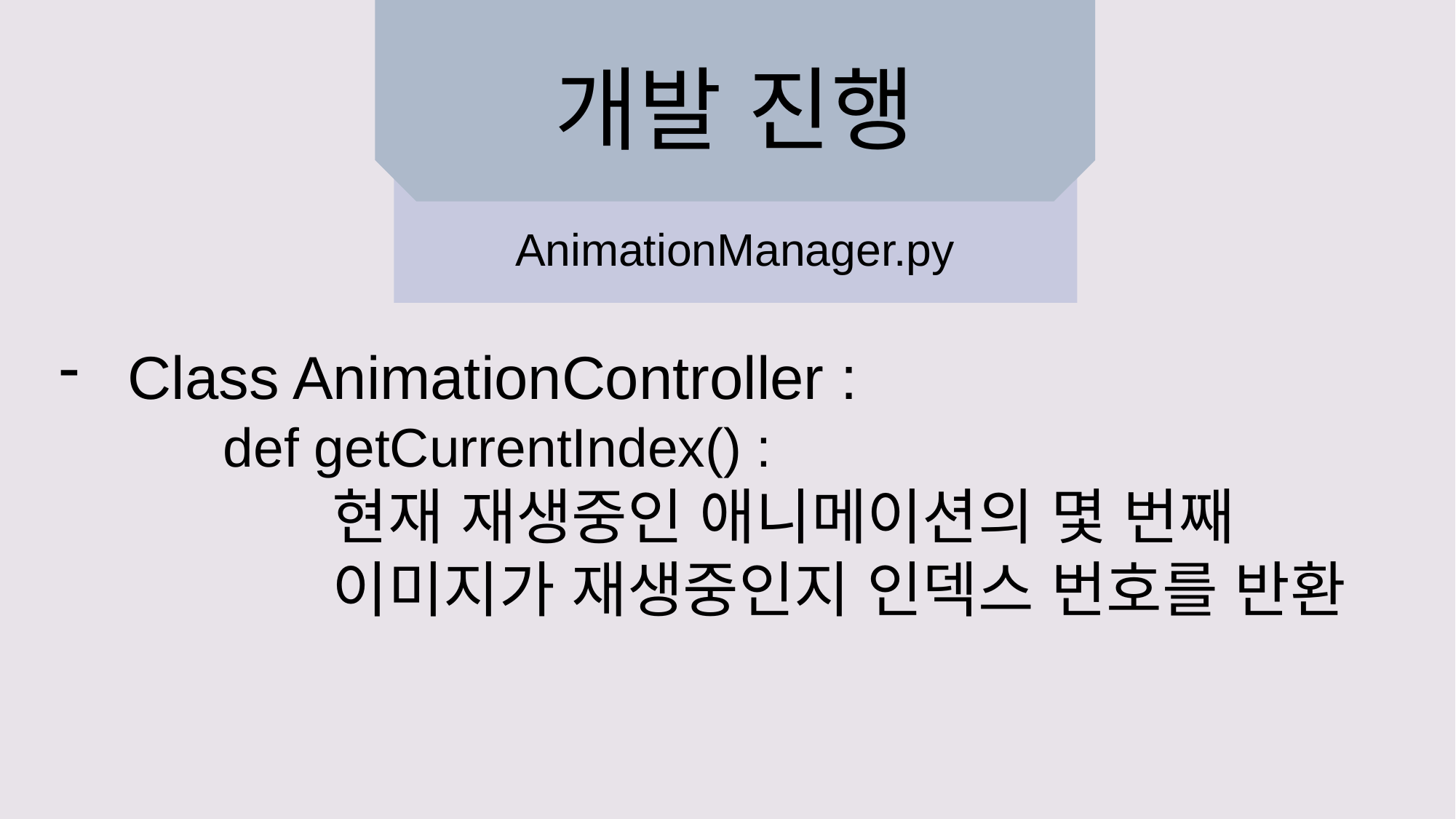

# 개발 진행

AnimationManager.py
Class AnimationController :
	def getCurrentIndex() :
		현재 재생중인 애니메이션의 몇 번째
		이미지가 재생중인지 인덱스 번호를 반환